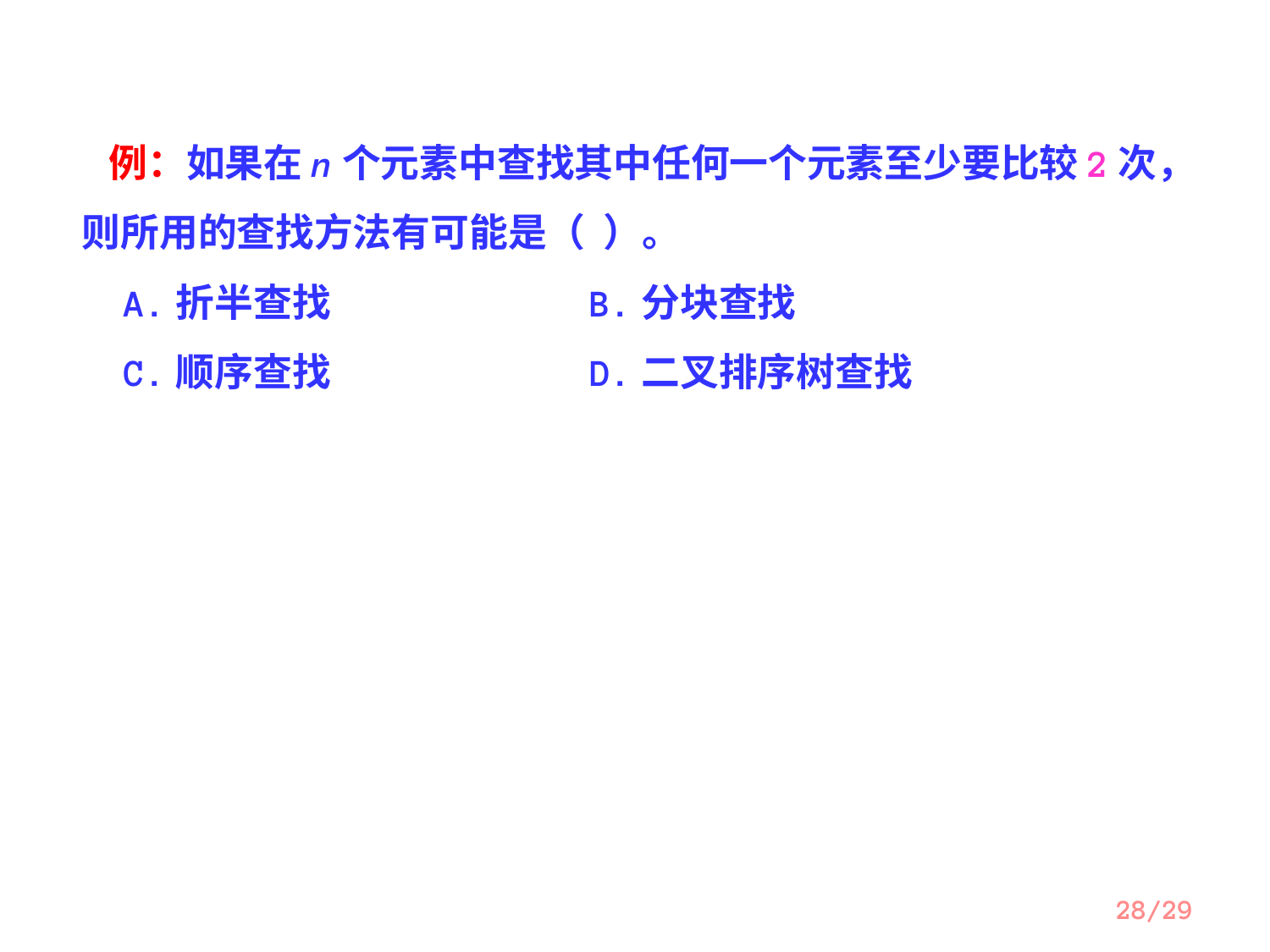

例：如果在n个元素中查找其中任何一个元素至少要比较2次，则所用的查找方法有可能是（  ）。
  A.折半查找			B.分块查找
  C.顺序查找			D.二叉排序树查找
28/29